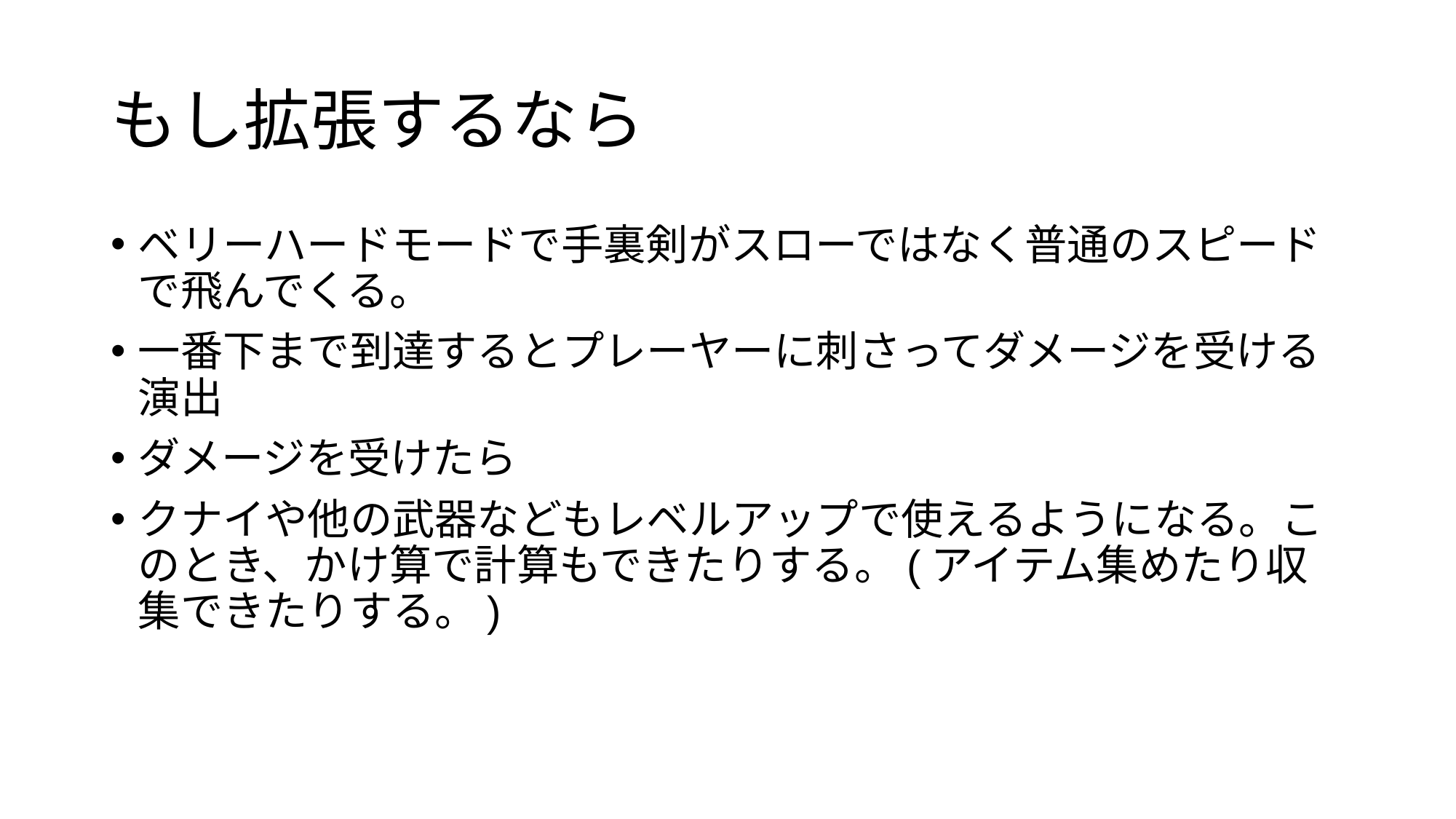

# もし拡張するなら
ベリーハードモードで手裏剣がスローではなく普通のスピードで飛んでくる。
一番下まで到達するとプレーヤーに刺さってダメージを受ける演出
ダメージを受けたら
クナイや他の武器などもレベルアップで使えるようになる。このとき、かけ算で計算もできたりする。(アイテム集めたり収集できたりする。)